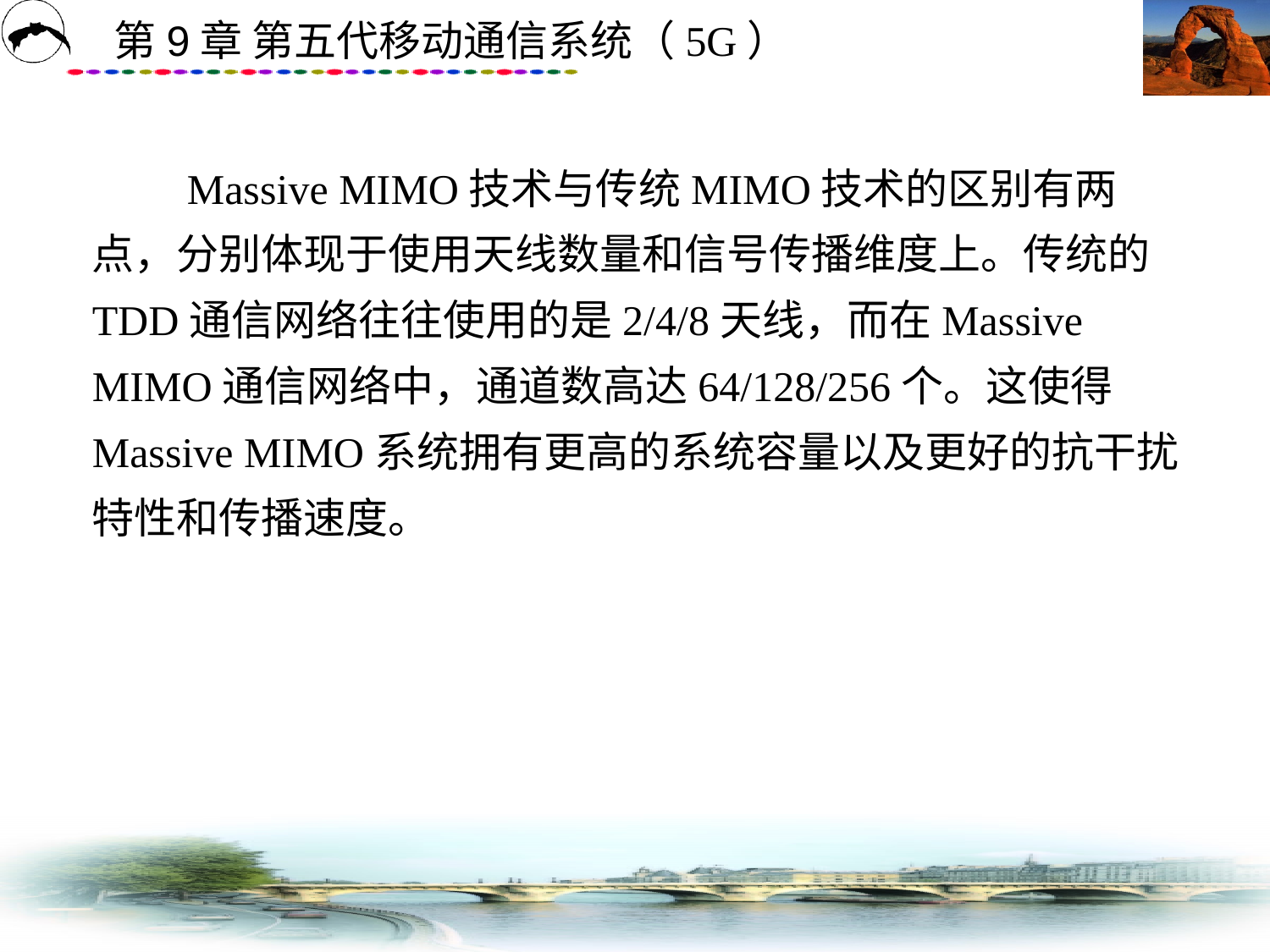

# Massive MIMO技术与传统MIMO技术的区别有两点，分别体现于使用天线数量和信号传播维度上。传统的TDD通信网络往往使用的是2/4/8天线，而在Massive MIMO通信网络中，通道数高达64/128/256个。这使得Massive MIMO系统拥有更高的系统容量以及更好的抗干扰特性和传播速度。